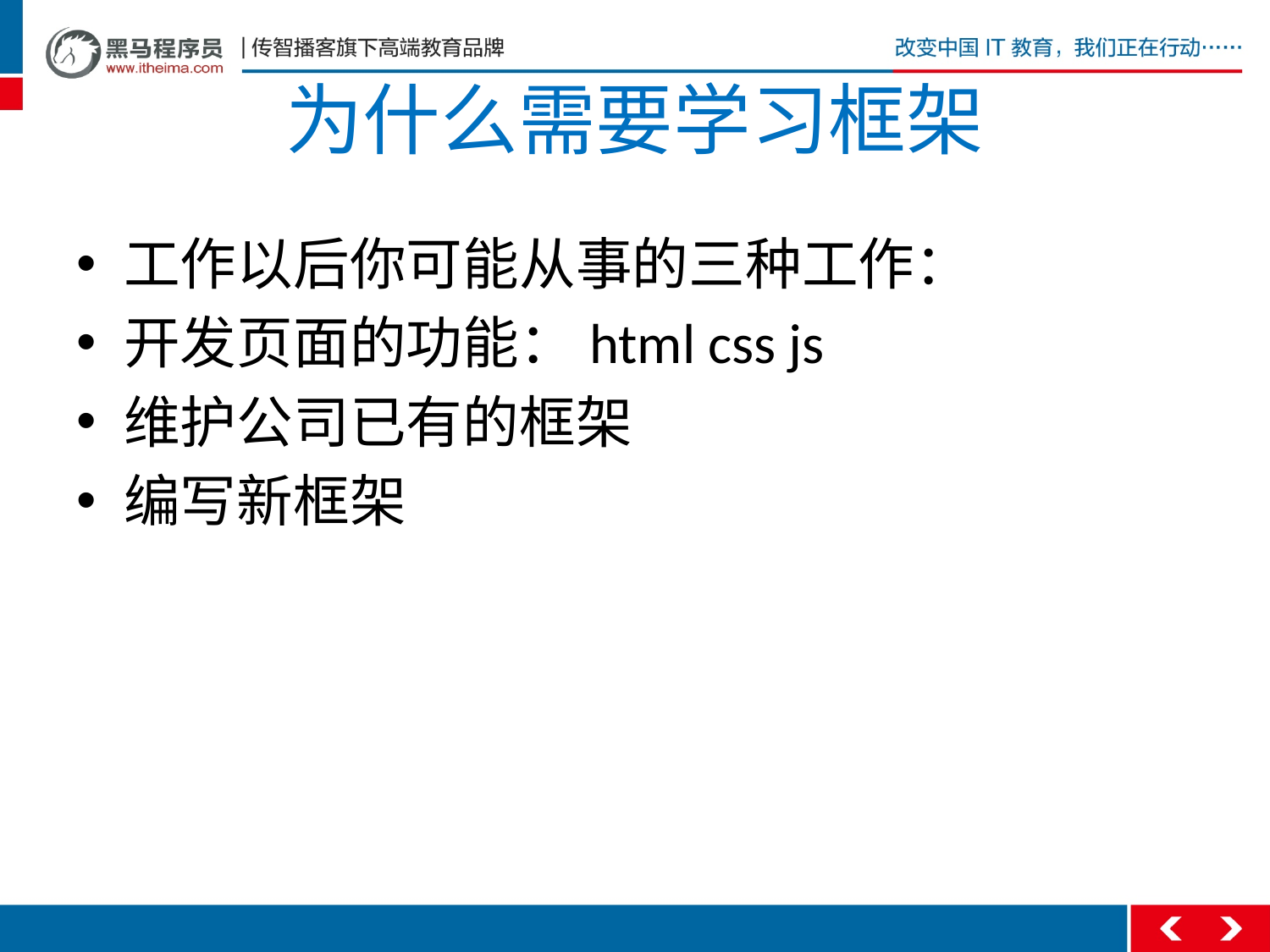

# 为什么需要学习框架
工作以后你可能从事的三种工作：
开发页面的功能：html css js
维护公司已有的框架
编写新框架